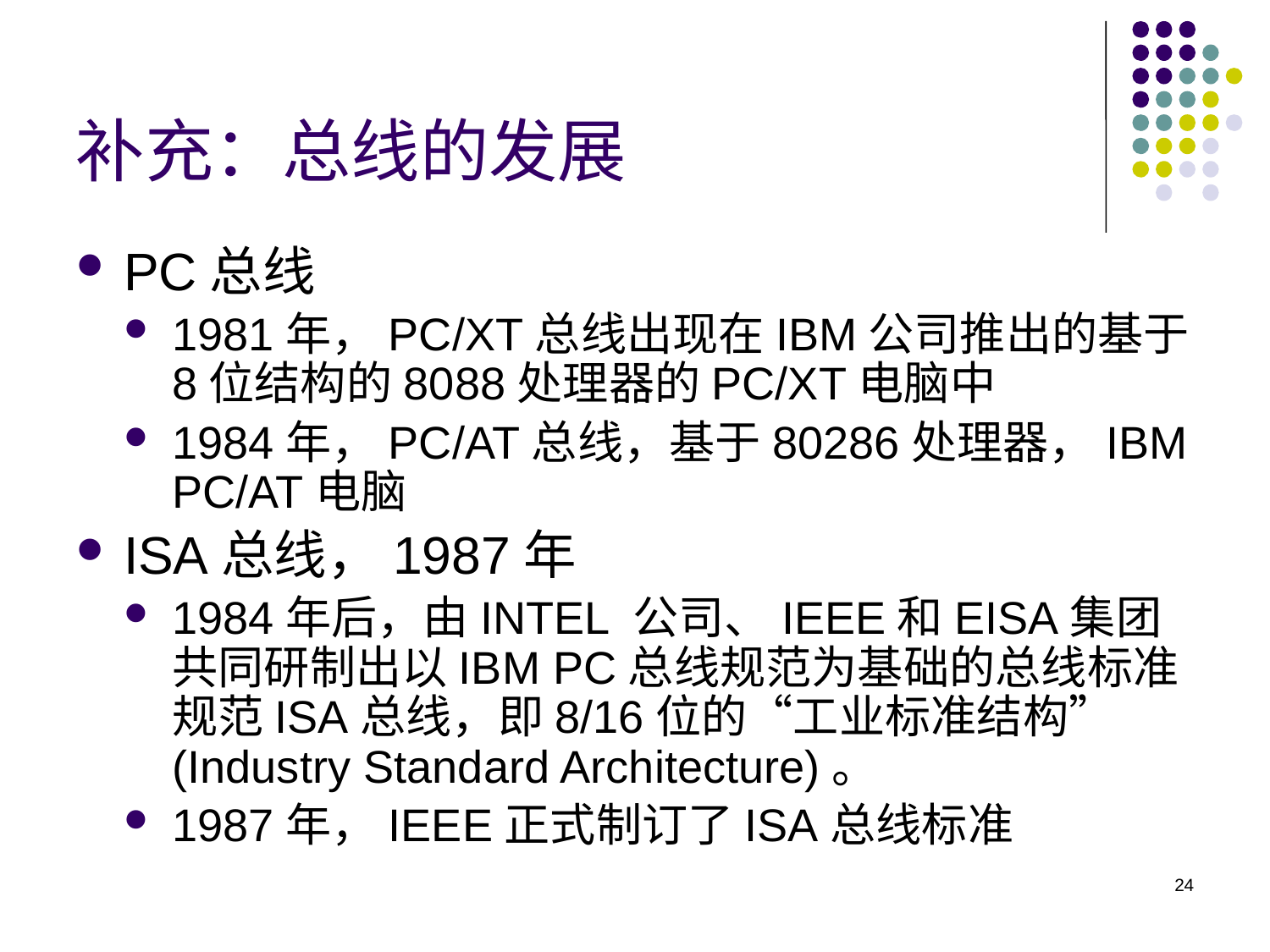

补充：总线的发展
PC总线
1981年，PC/XT总线出现在IBM公司推出的基于8位结构的8088处理器的PC/XT电脑中
1984年，PC/AT总线，基于80286处理器，IBM PC/AT电脑
ISA总线，1987年
1984年后，由INTEL 公司、IEEE和EISA集团共同研制出以IBM PC总线规范为基础的总线标准规范ISA总线，即8/16位的“工业标准结构” (Industry Standard Architecture)。
1987年，IEEE正式制订了ISA总线标准
24